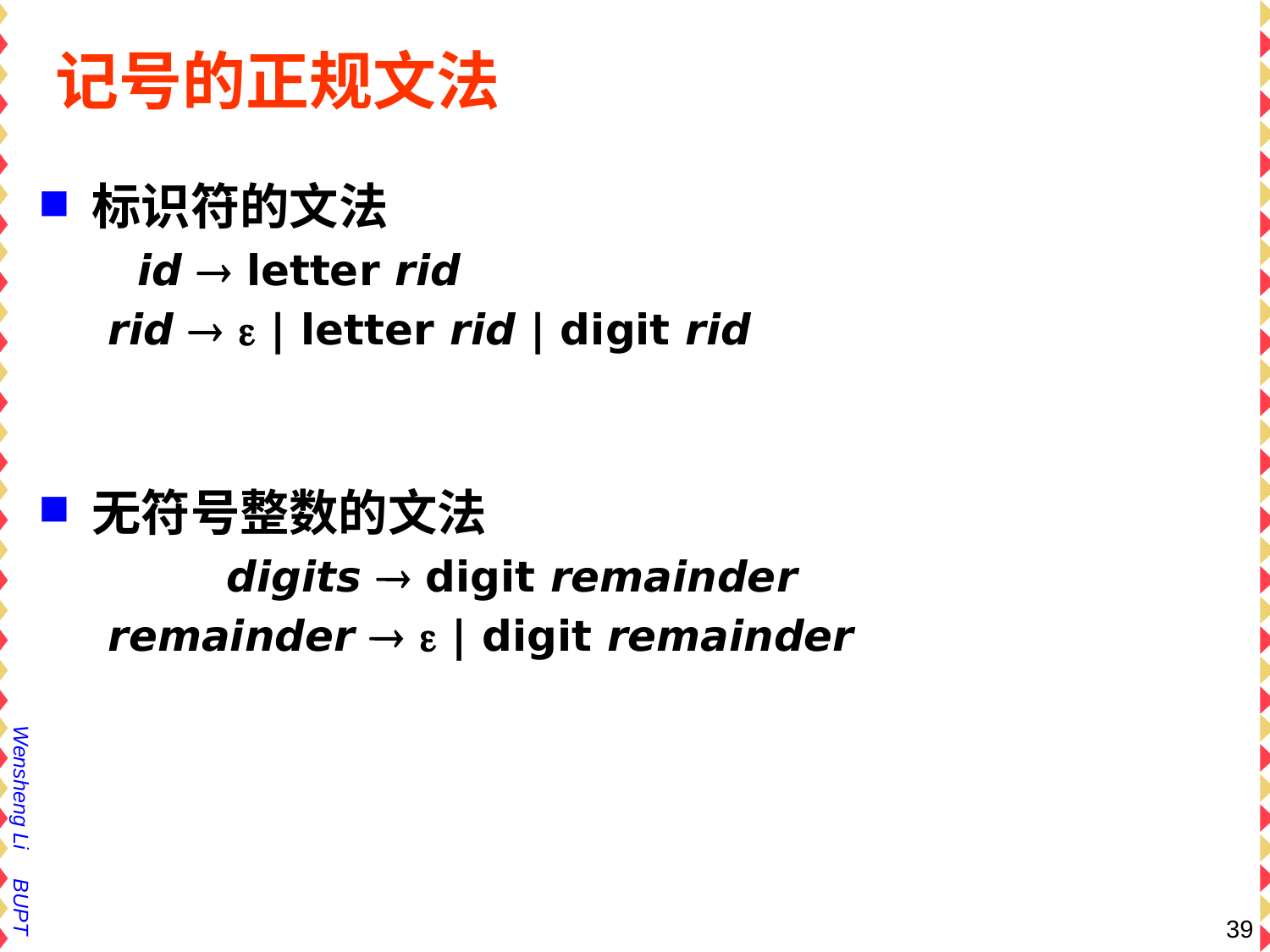

# 记号的正规文法
标识符的文法
  id → letter rid
rid → ε | letter rid | digit rid

无符号整数的文法
        digits → digit remainder
remainder → ε | digit remainder

39